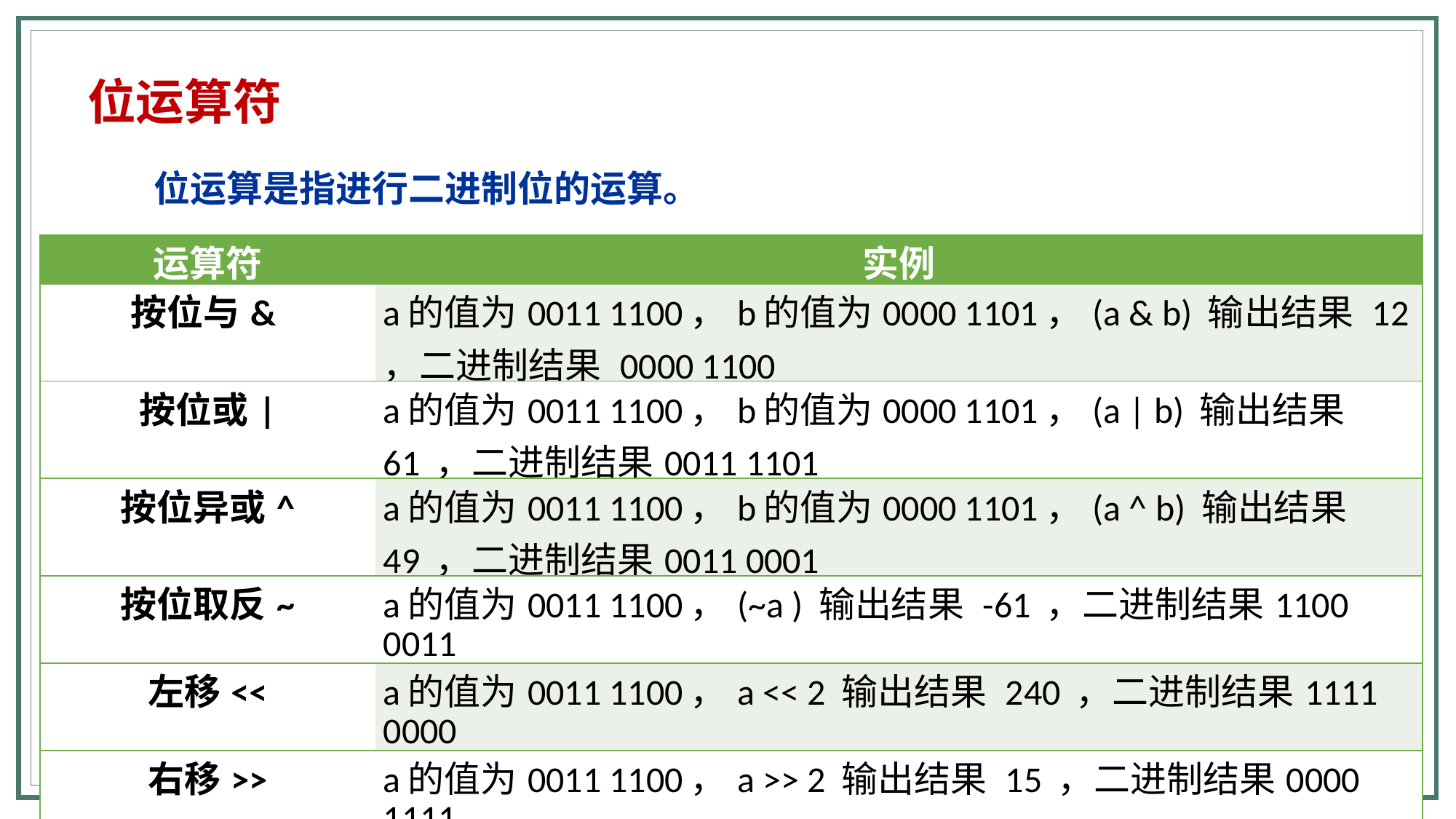

位运算符
位运算是指进行二进制位的运算。
| 运算符 | 实例 |
| --- | --- |
| 按位与& | a的值为0011 1100，b的值为0000 1101，(a & b) 输出结果 12 ，二进制结果 0000 1100 |
| 按位或| | a的值为0011 1100，b的值为0000 1101，(a | b) 输出结果 61 ，二进制结果0011 1101 |
| 按位异或^ | a的值为0011 1100，b的值为0000 1101，(a ^ b) 输出结果 49 ，二进制结果0011 0001 |
| 按位取反~ | a的值为0011 1100，(~a ) 输出结果 -61 ，二进制结果1100 0011 |
| 左移<< | a的值为0011 1100，a << 2 输出结果 240 ，二进制结果1111 0000 |
| 右移>> | a的值为0011 1100，a >> 2 输出结果 15 ，二进制结果0000 1111 |
重庆交通大学 Python课程组